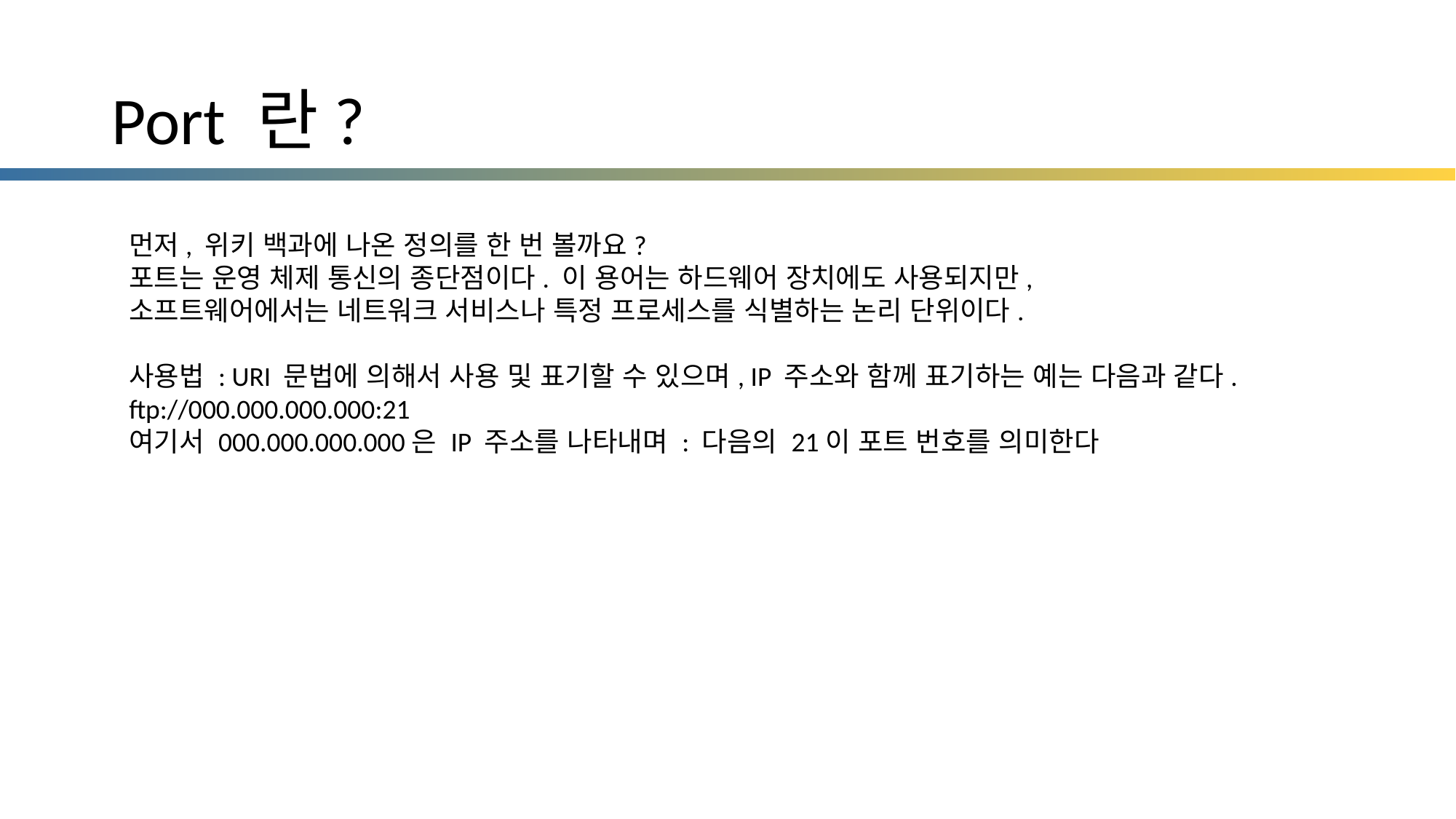

# Port 란?
먼저, 위키 백과에 나온 정의를 한 번 볼까요?
포트는 운영 체제 통신의 종단점이다. 이 용어는 하드웨어 장치에도 사용되지만,
소프트웨어에서는 네트워크 서비스나 특정 프로세스를 식별하는 논리 단위이다.

사용법 : URI 문법에 의해서 사용 및 표기할 수 있으며, IP 주소와 함께 표기하는 예는 다음과 같다.
ftp://000.000.000.000:21
여기서 000.000.000.000은 IP 주소를 나타내며 : 다음의 21이 포트 번호를 의미한다